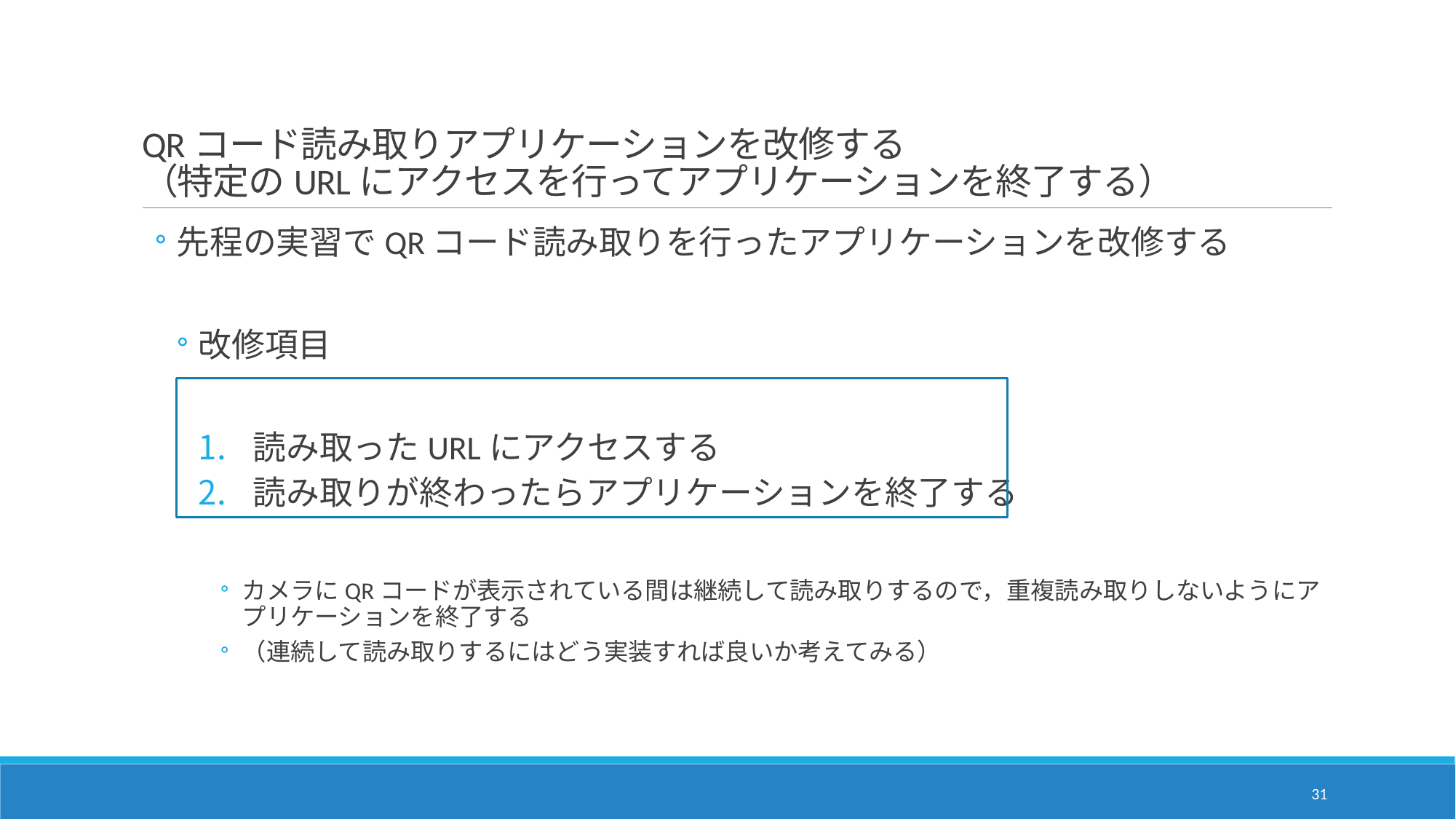

# QRコード読み取りアプリケーションを改修する （特定のURLにアクセスを行ってアプリケーションを終了する）
先程の実習でQRコード読み取りを行ったアプリケーションを改修する

改修項目

読み取ったURLにアクセスする
読み取りが終わったらアプリケーションを終了する

カメラにQRコードが表示されている間は継続して読み取りするので，重複読み取りしないようにアプリケーションを終了する
（連続して読み取りするにはどう実装すれば良いか考えてみる）

31